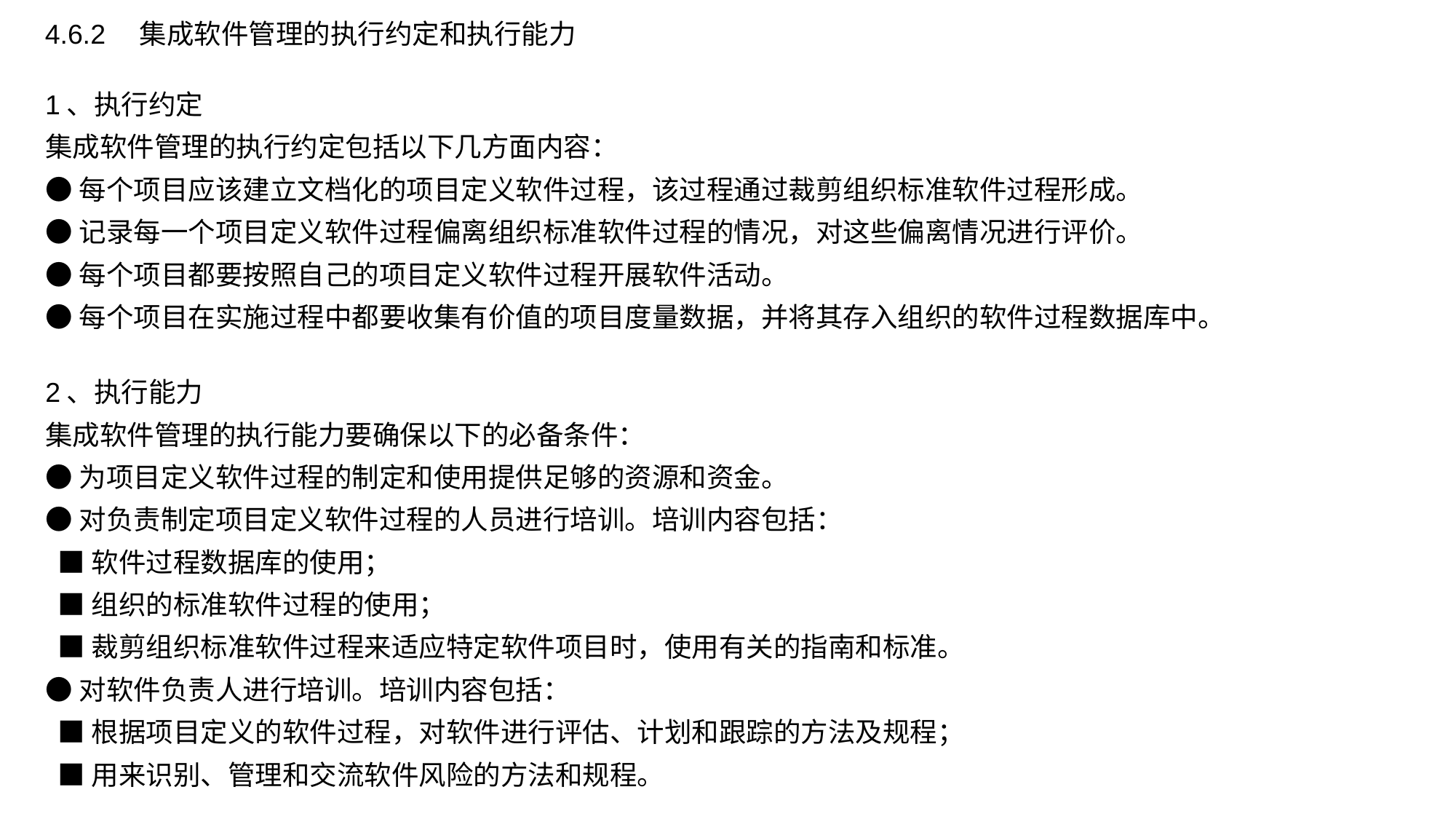

4.6.2　集成软件管理的执行约定和执行能力
1、执行约定
集成软件管理的执行约定包括以下几方面内容：
●每个项目应该建立文档化的项目定义软件过程，该过程通过裁剪组织标准软件过程形成。
●记录每一个项目定义软件过程偏离组织标准软件过程的情况，对这些偏离情况进行评价。
●每个项目都要按照自己的项目定义软件过程开展软件活动。
●每个项目在实施过程中都要收集有价值的项目度量数据，并将其存入组织的软件过程数据库中。
2、执行能力
集成软件管理的执行能力要确保以下的必备条件：
●为项目定义软件过程的制定和使用提供足够的资源和资金。
●对负责制定项目定义软件过程的人员进行培训。培训内容包括：
  ■软件过程数据库的使用；
  ■组织的标准软件过程的使用；
  ■裁剪组织标准软件过程来适应特定软件项目时，使用有关的指南和标准。
●对软件负责人进行培训。培训内容包括：
  ■根据项目定义的软件过程，对软件进行评估、计划和跟踪的方法及规程；
  ■用来识别、管理和交流软件风险的方法和规程。